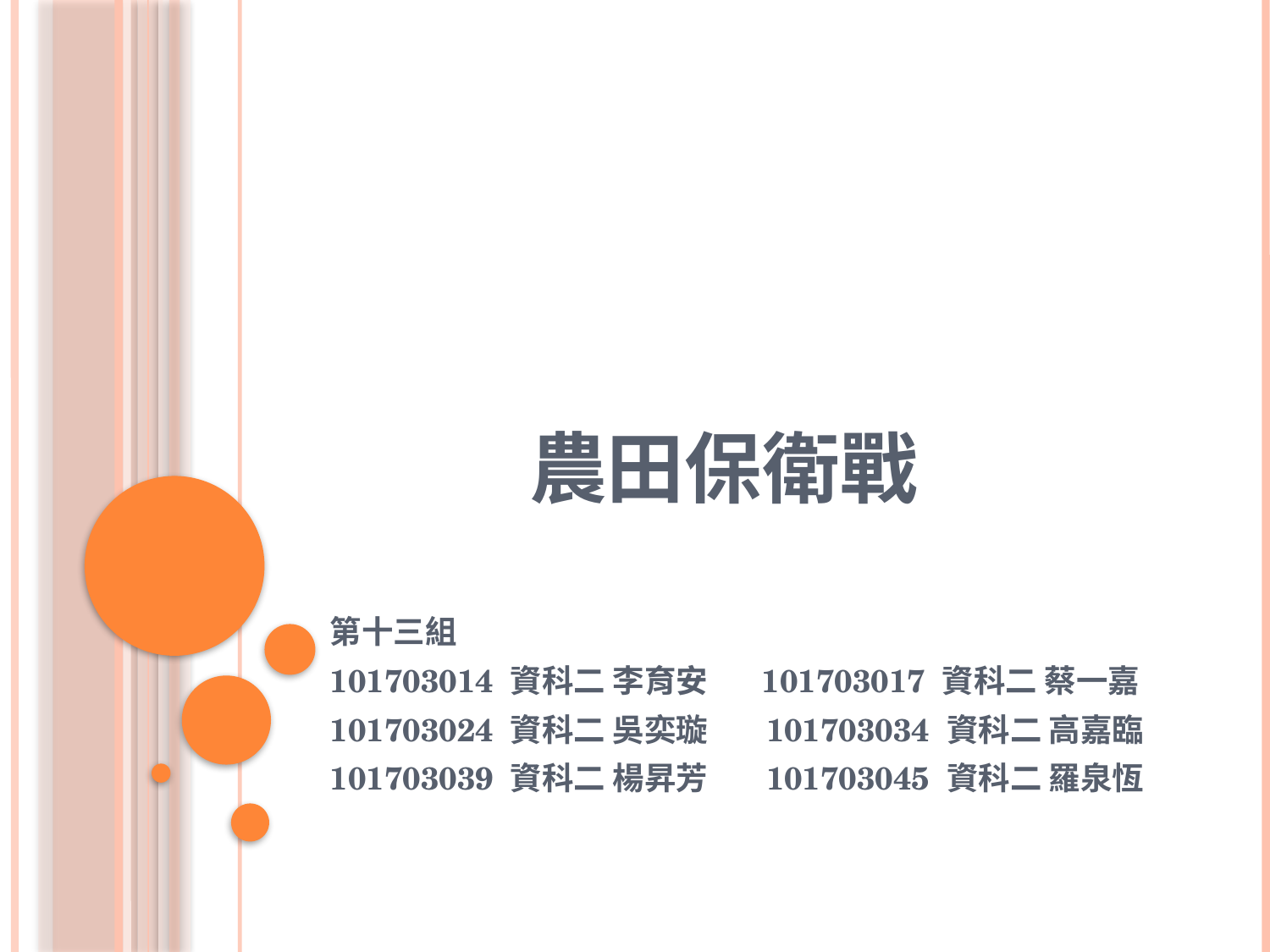

# 農田保衛戰
第十三組
101703014 資科二 李育安	      101703017 資科二 蔡一嘉
101703024 資科二 吳奕璇       101703034 資科二 高嘉臨
101703039 資科二 楊昇芳       101703045 資科二 羅泉恆